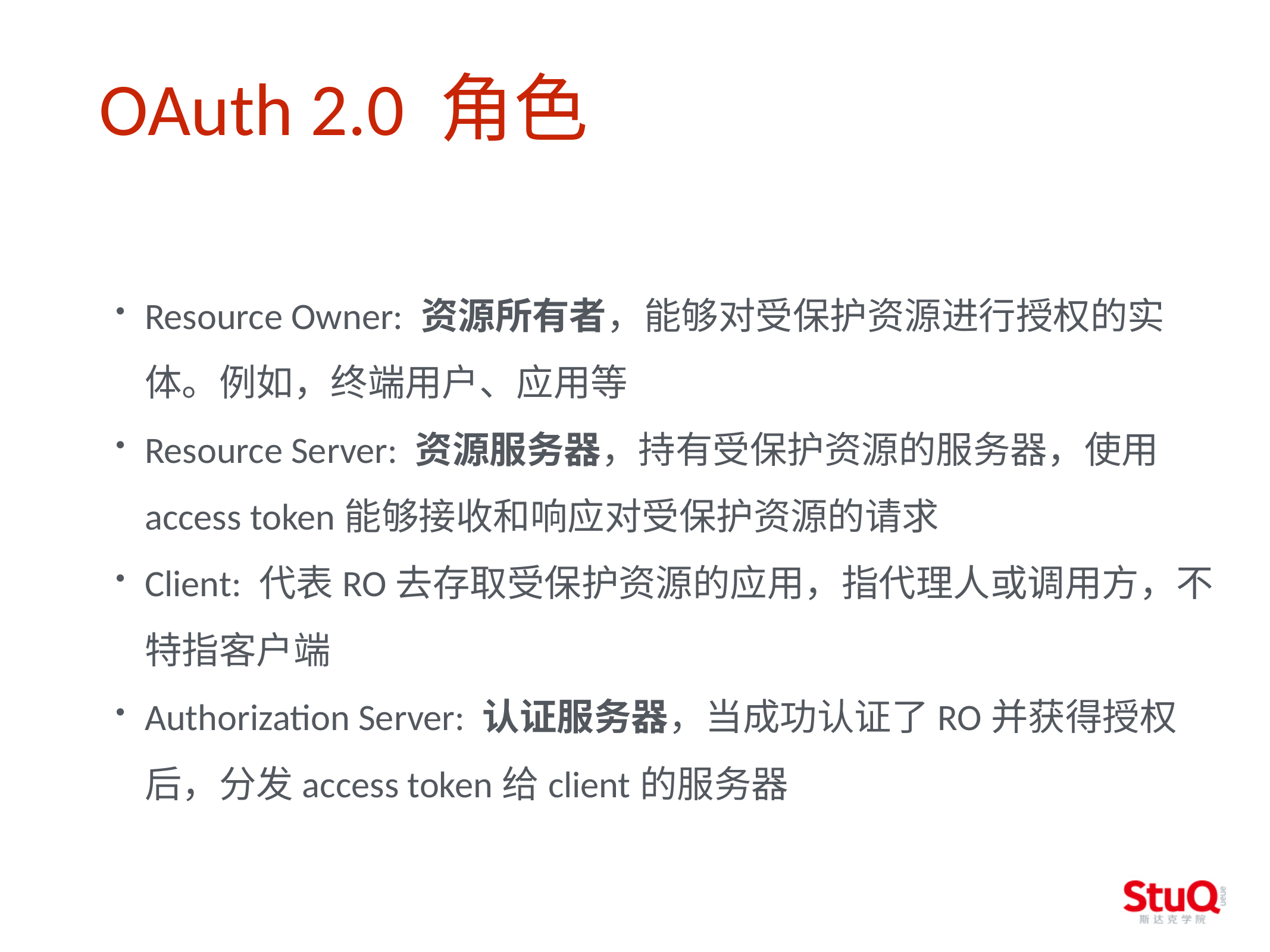

OAuth 2.0 角色
Resource Owner: 资源所有者，能够对受保护资源进行授权的实体。例如，终端用户、应用等
Resource Server: 资源服务器，持有受保护资源的服务器，使用access token能够接收和响应对受保护资源的请求
Client: 代表RO去存取受保护资源的应用，指代理人或调用方，不特指客户端
Authorization Server: 认证服务器，当成功认证了RO并获得授权后，分发access token给client的服务器